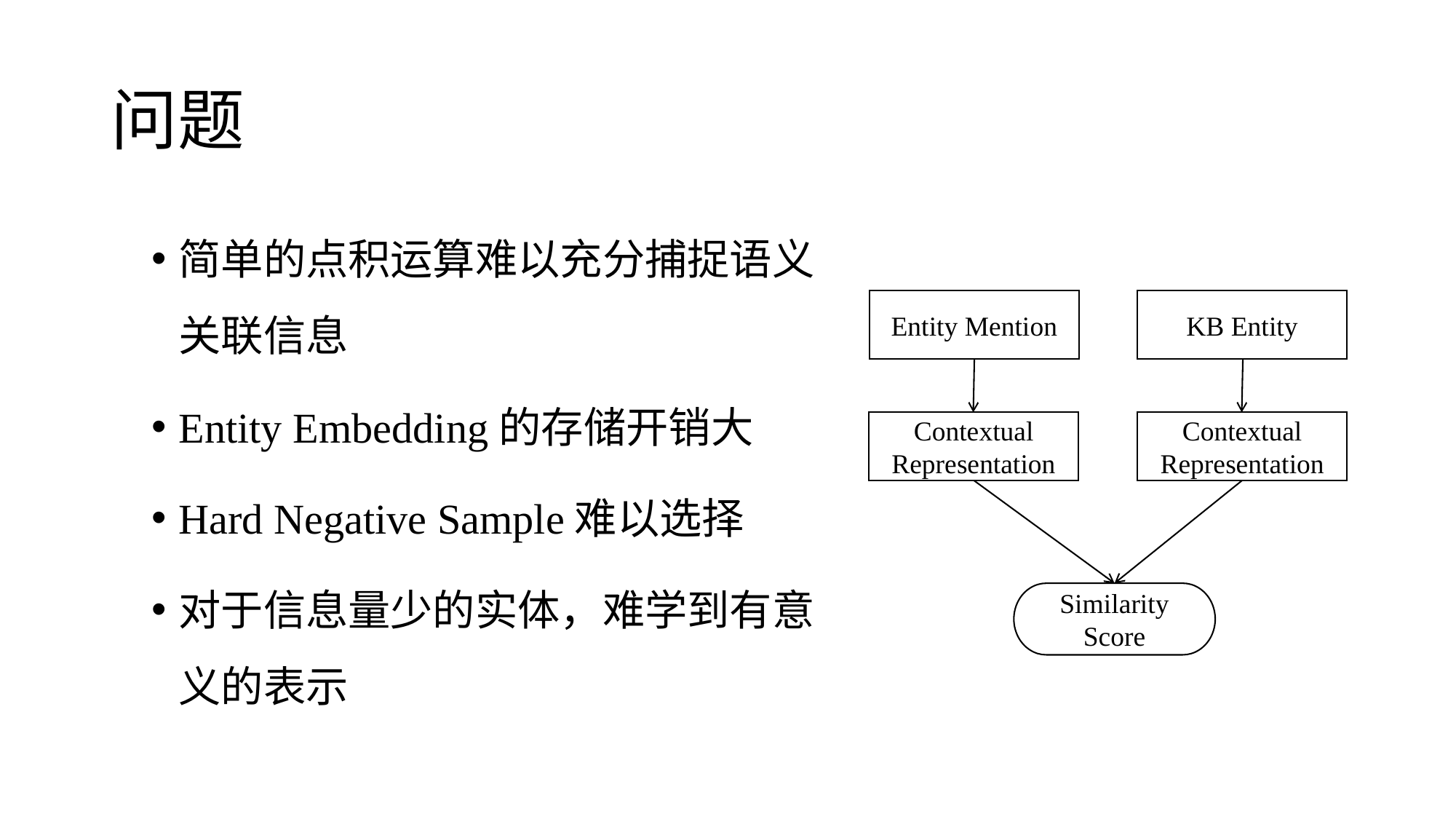

# 问题
简单的点积运算难以充分捕捉语义关联信息
Entity Embedding的存储开销大
Hard Negative Sample难以选择
对于信息量少的实体，难学到有意义的表示
Entity Mention
KB Entity
Contextual Representation
Contextual Representation
Similarity Score
4